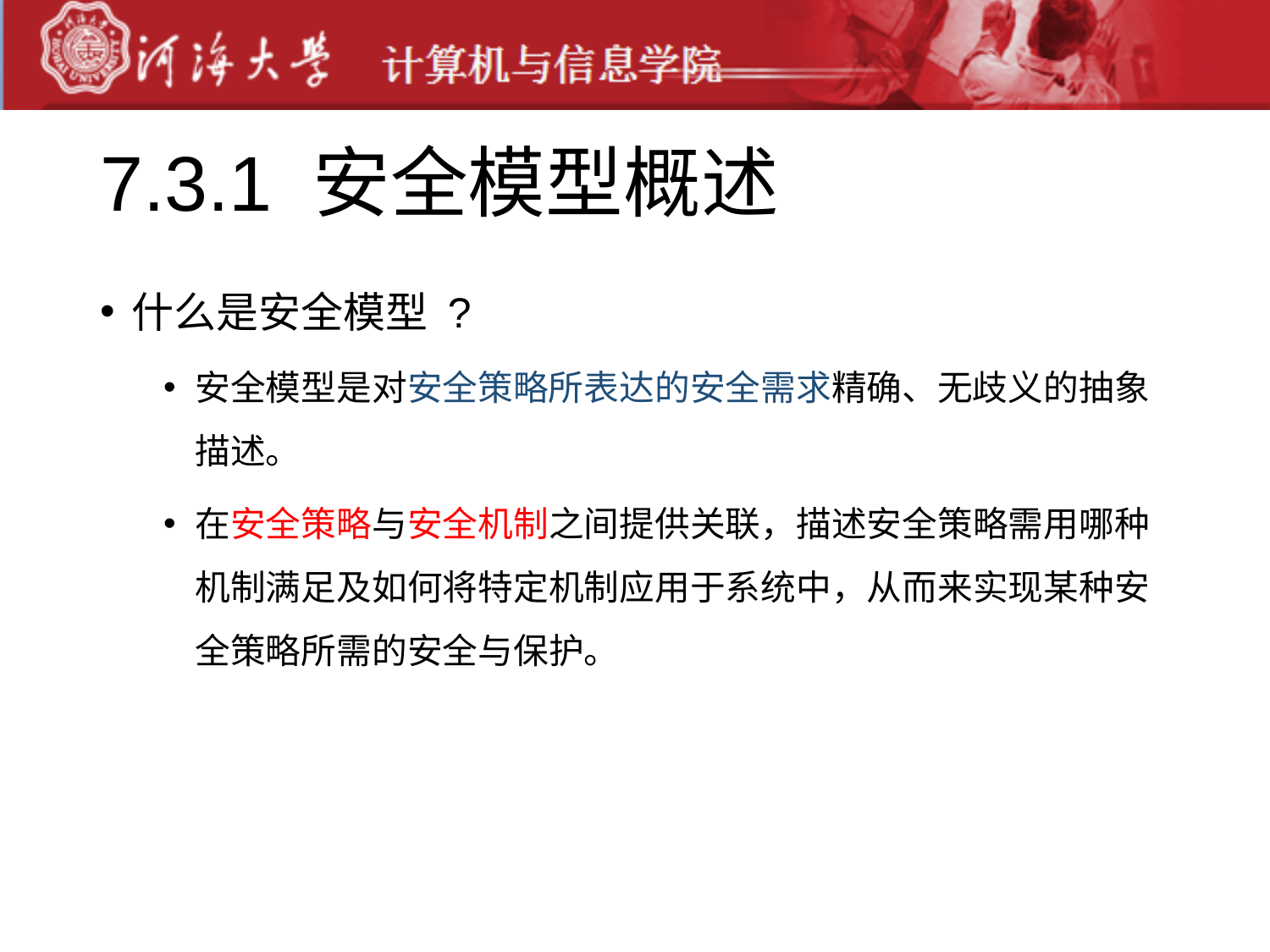

# 7.3.1 安全模型概述
什么是安全模型 ?
安全模型是对安全策略所表达的安全需求精确、无歧义的抽象描述。
在安全策略与安全机制之间提供关联，描述安全策略需用哪种机制满足及如何将特定机制应用于系统中，从而来实现某种安全策略所需的安全与保护。